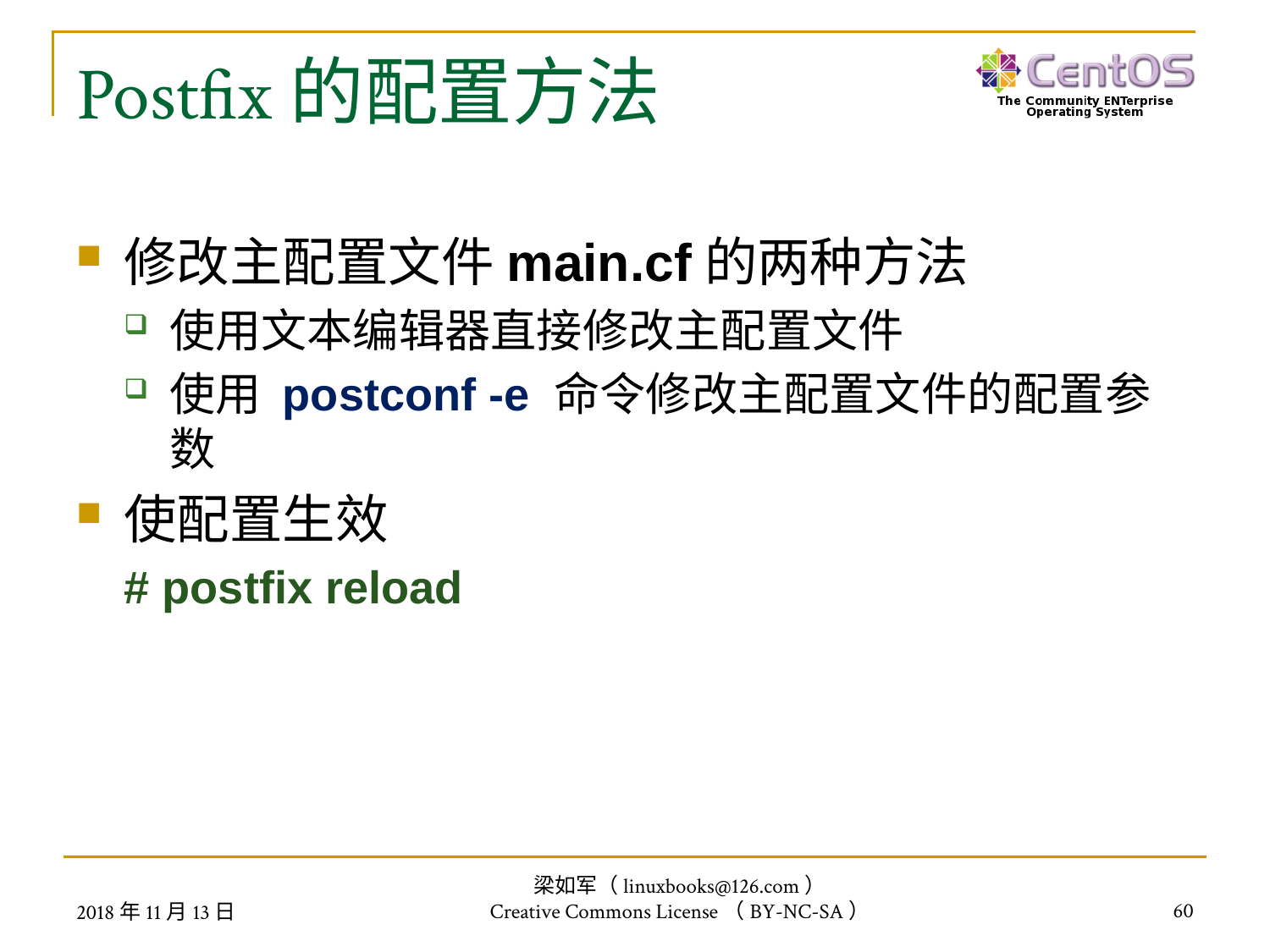

# Postfix的配置方法
修改主配置文件main.cf的两种方法
使用文本编辑器直接修改主配置文件
使用 postconf -e 命令修改主配置文件的配置参数
使配置生效
# postfix reload
梁如军（linuxbooks@126.com）
Creative Commons License（BY-NC-SA）
2018年11月13日
60